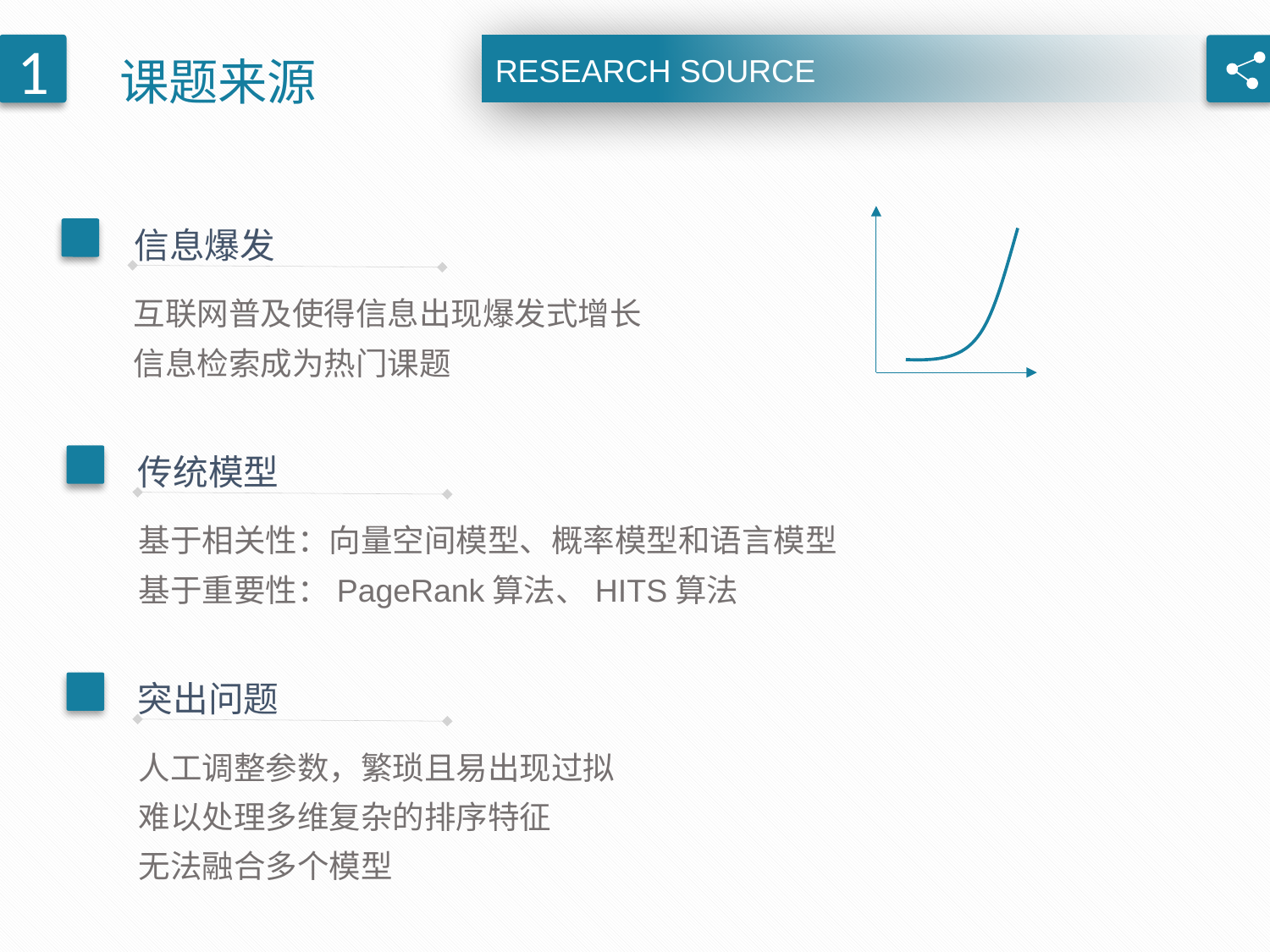

课题来源
1

RESEARCH SOURCE

信息爆发

互联网普及使得信息出现爆发式增长
信息检索成为热门课题

传统模型

基于相关性：向量空间模型、概率模型和语言模型
基于重要性：PageRank算法、HITS算法
突出问题

人工调整参数，繁琐且易出现过拟
难以处理多维复杂的排序特征
无法融合多个模型